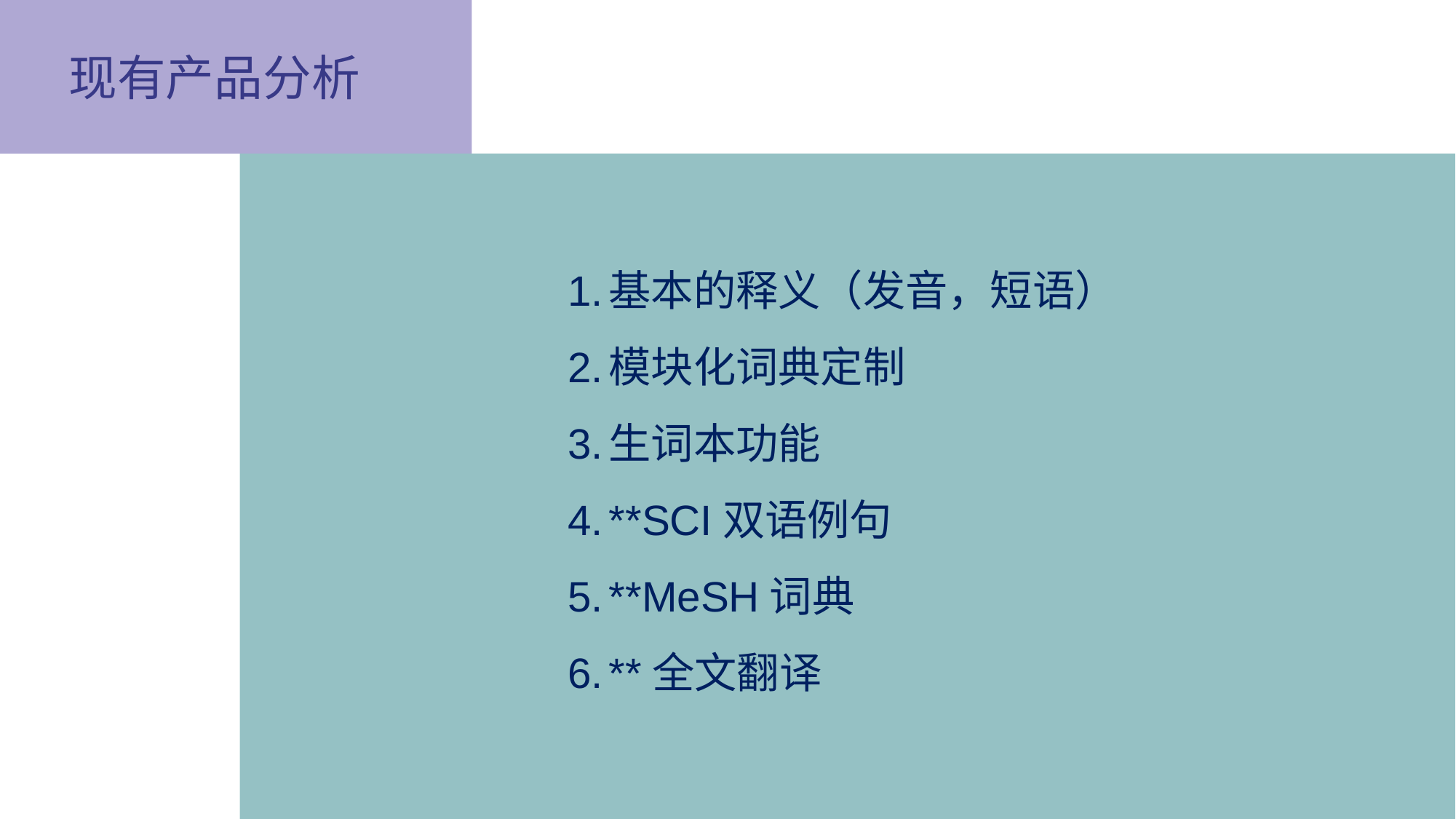

现有产品分析

基本的释义（发音，短语）
模块化词典定制
生词本功能
**SCI双语例句
**MeSH词典
**全文翻译